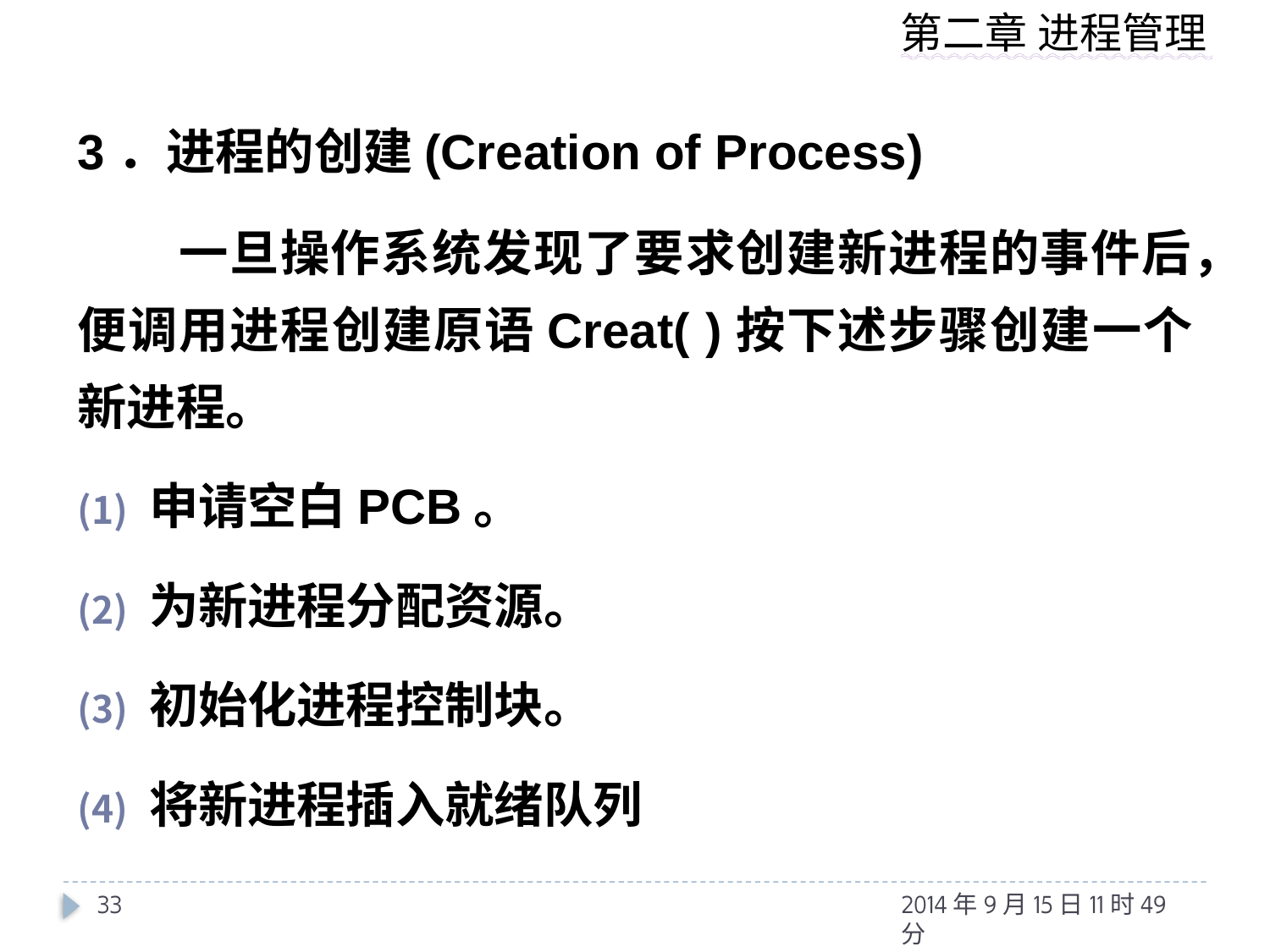

3．进程的创建(Creation of Process)
　　一旦操作系统发现了要求创建新进程的事件后，便调用进程创建原语Creat( )按下述步骤创建一个新进程。
申请空白PCB。
为新进程分配资源。
初始化进程控制块。
将新进程插入就绪队列
33
2014年9月15日11时49分